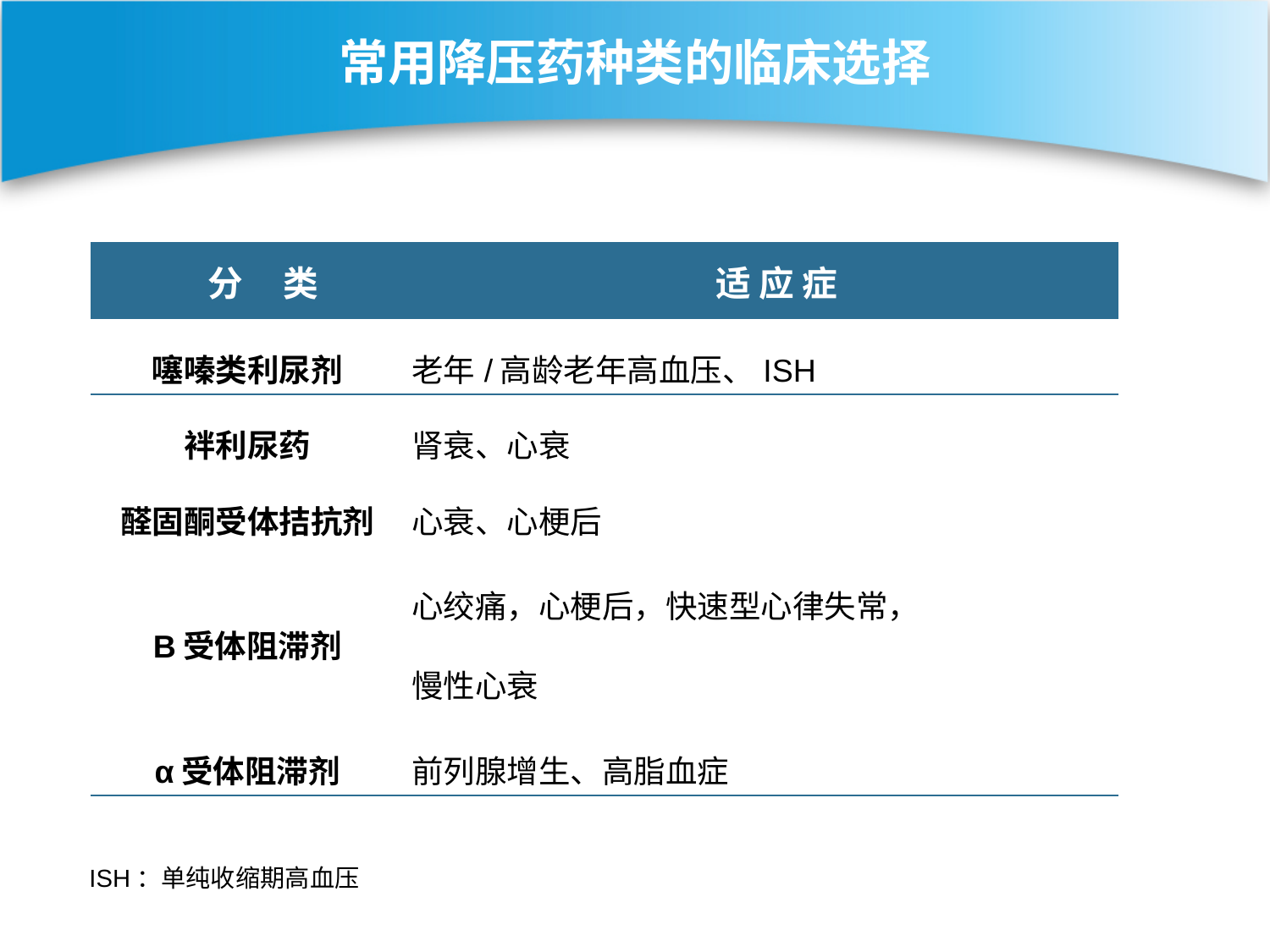

# 常用降压药种类的临床选择
| 分 类 | 适 应 症 |
| --- | --- |
| 噻嗪类利尿剂 | 老年/高龄老年高血压、ISH |
| 袢利尿药 | 肾衰、心衰 |
| 醛固酮受体拮抗剂 | 心衰、心梗后 |
| Β受体阻滞剂 | 心绞痛，心梗后，快速型心律失常， 慢性心衰 |
| α受体阻滞剂 | 前列腺增生、高脂血症 |
ISH：单纯收缩期高血压